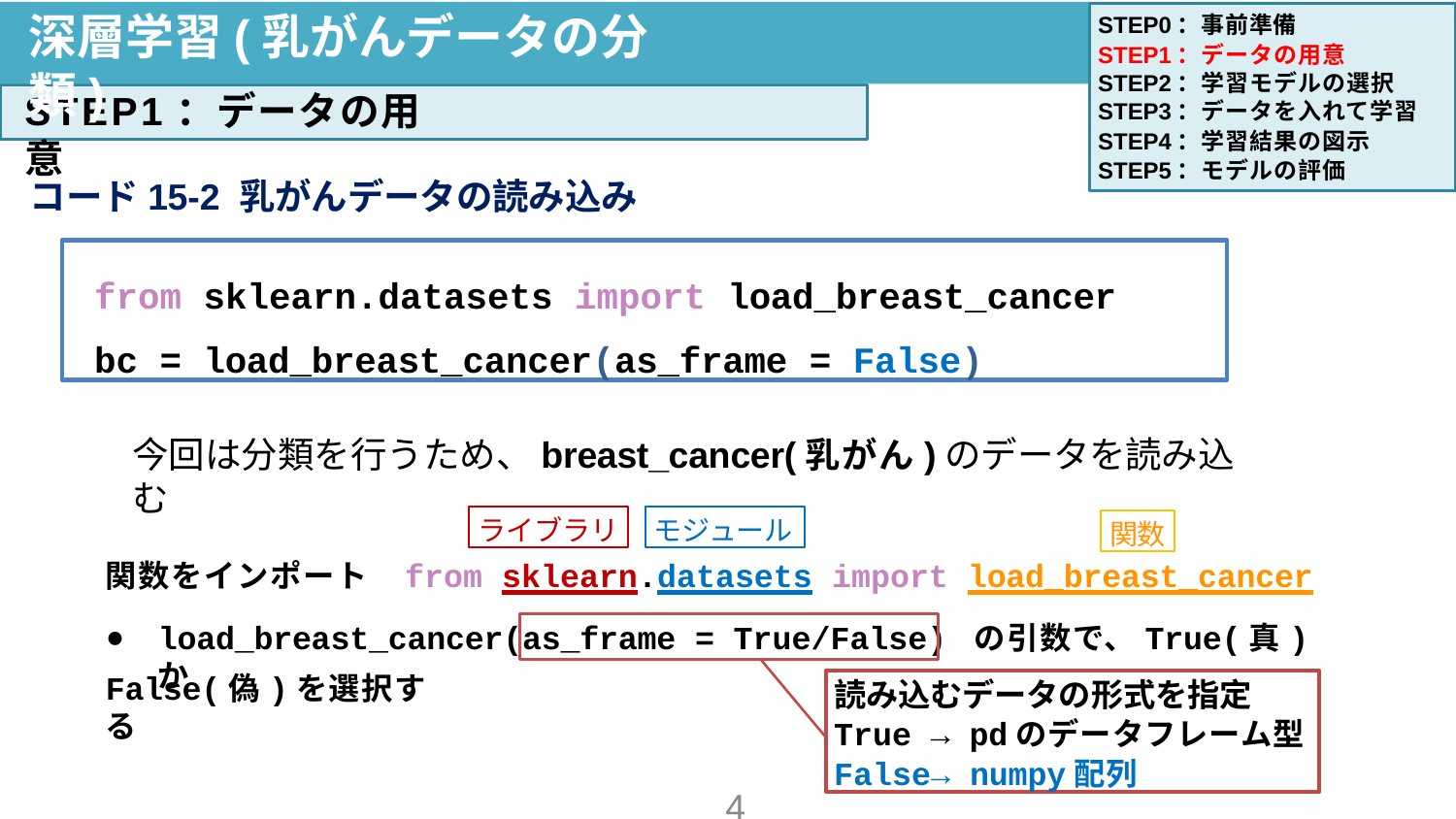

# 深層学習(乳がんデータの分類)
STEP0：事前準備
STEP1：データの用意 STEP2：学習モデルの選択

STEP1：データの用意
STEP3：データを入れて学習 STEP4：学習結果の図示 STEP5：モデルの評価
コード15-2 乳がんデータの読み込み
from sklearn.datasets import load_breast_cancer bc = load_breast_cancer(as_frame = False)
今回は分類を行うため、breast_cancer(乳がん)のデータを読み込む
ライブラリ
モジュール
関数
関数をインポート	from sklearn.datasets import load_breast_cancer
load_breast_cancer(as_frame = True/False) の引数で、True(真)か

False(偽)を選択する
読み込むデータの形式を指定 True → pdのデータフレーム型 False→ numpy配列
4